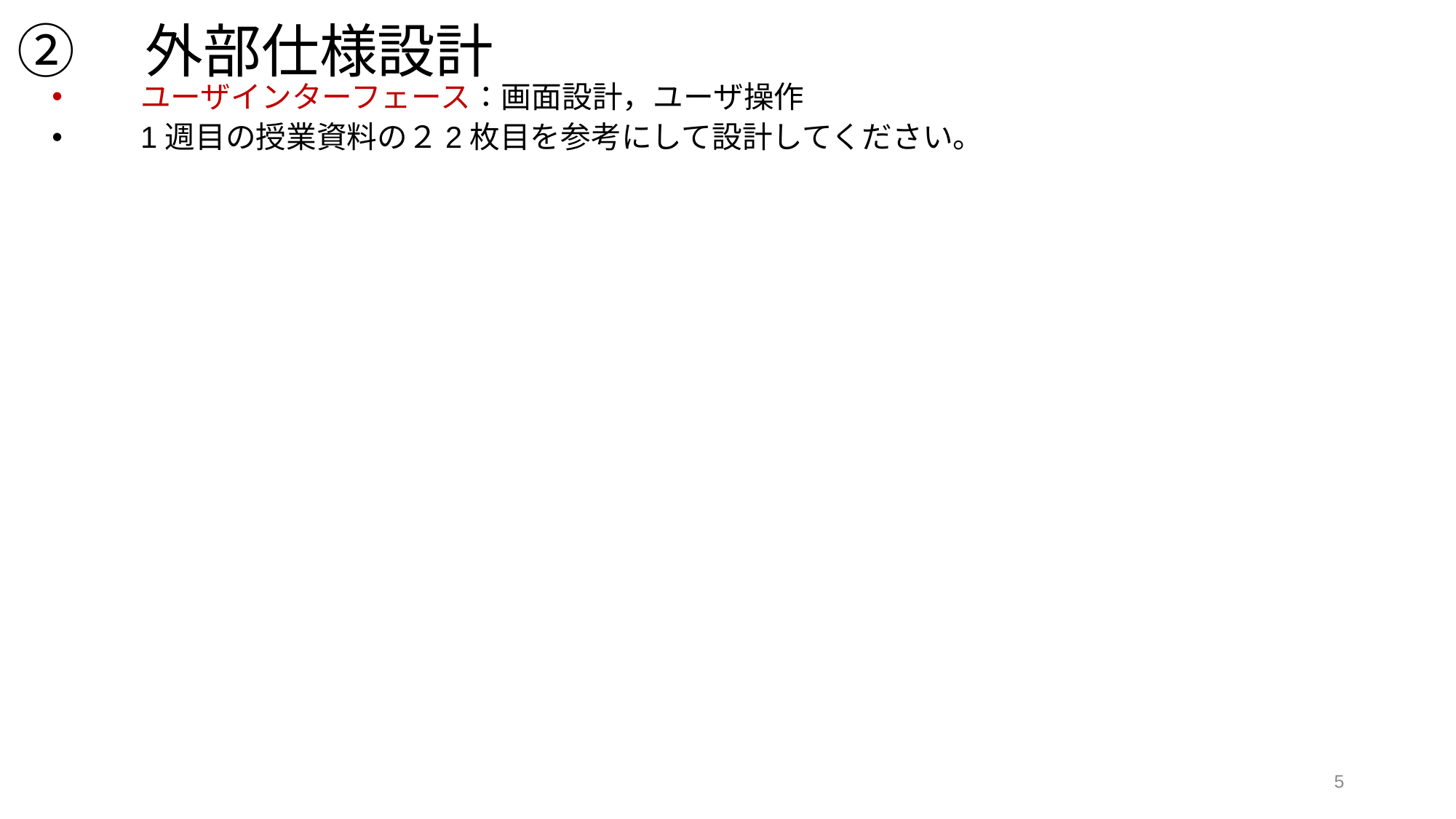

# ②　外部仕様設計
ユーザインターフェース：画面設計，ユーザ操作
1週目の授業資料の２2枚目を参考にして設計してください。
5